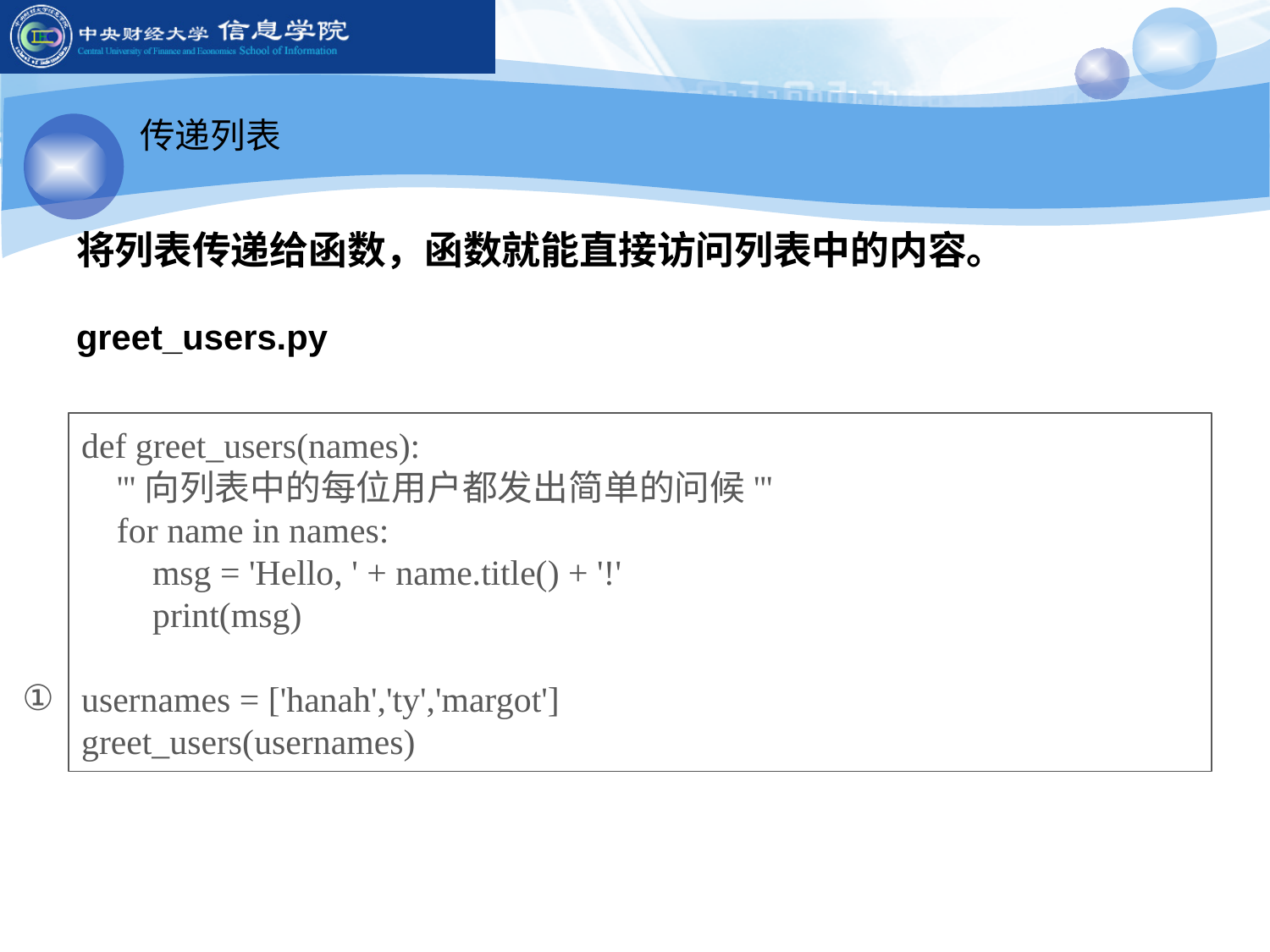

传递列表
将列表传递给函数，函数就能直接访问列表中的内容。

greet_users.py

def greet_users(names):
    '''向列表中的每位用户都发出简单的问候'''
    for name in names:
        msg = 'Hello, ' + name.title() + '!'
        print(msg)

usernames = ['hanah','ty','margot']
greet_users(usernames)
①